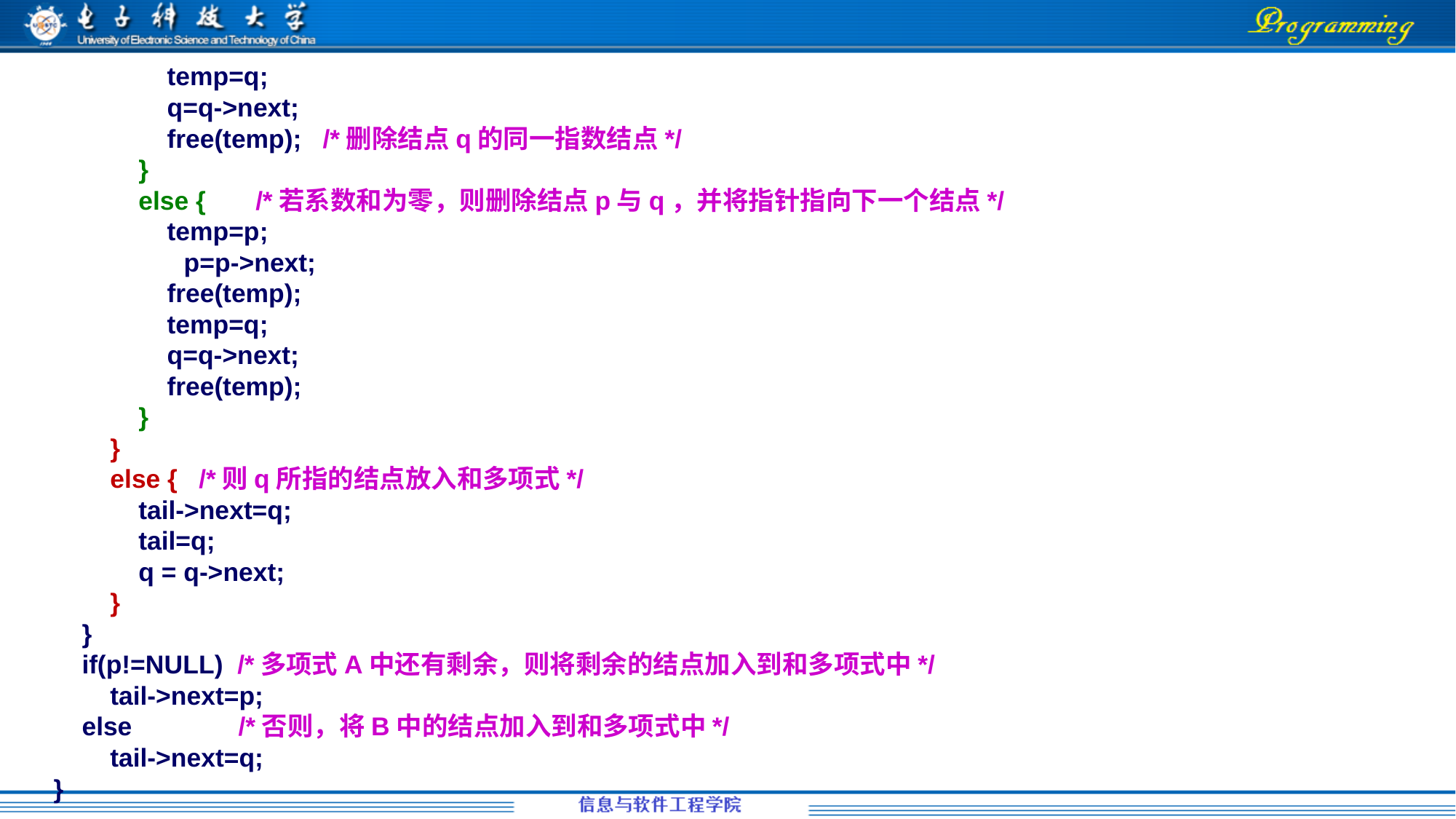

temp=q;
                q=q->next;
                free(temp);   /*删除结点q的同一指数结点*/
            }
            else {       /*若系数和为零，则删除结点p与q，并将指针指向下一个结点*/
                temp=p;
	   p=p->next;
                free(temp);
                temp=q;
                q=q->next;
                free(temp);
            }
        }
        else {   /*则q所指的结点放入和多项式*/
            tail->next=q;
            tail=q;
            q = q->next;
        }
    }
    if(p!=NULL)  /*多项式A中还有剩余，则将剩余的结点加入到和多项式中*/
        tail->next=p;
    else               /*否则，将B中的结点加入到和多项式中*/
        tail->next=q;
}